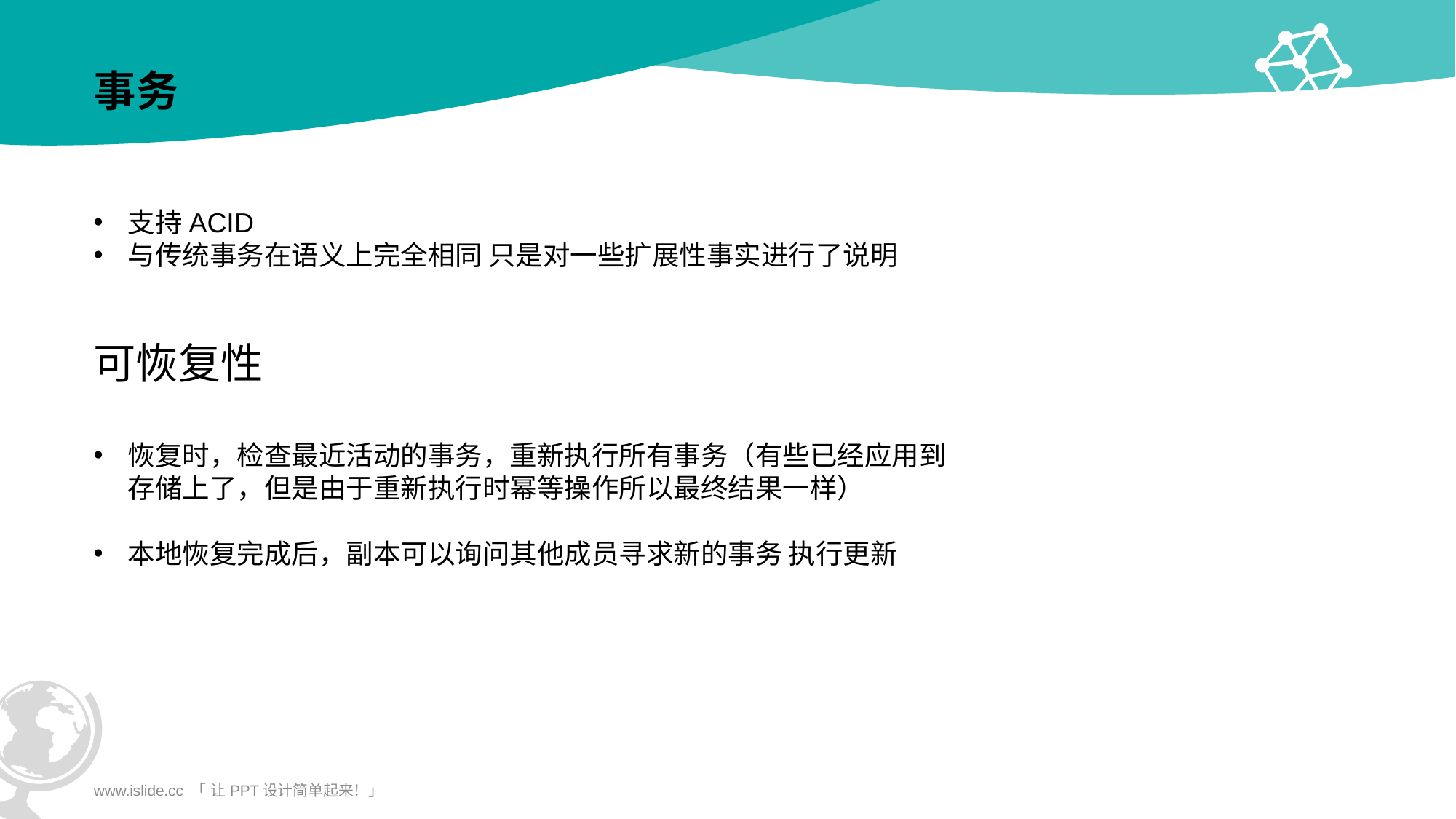

# 事务

支持ACID
与传统事务在语义上完全相同 只是对一些扩展性事实进行了说明

可恢复性

恢复时，检查最近活动的事务，重新执行所有事务（有些已经应用到存储上了，但是由于重新执行时幂等操作所以最终结果一样）

本地恢复完成后，副本可以询问其他成员寻求新的事务 执行更新
www.islide.cc 「 让PPT设计简单起来！」
43